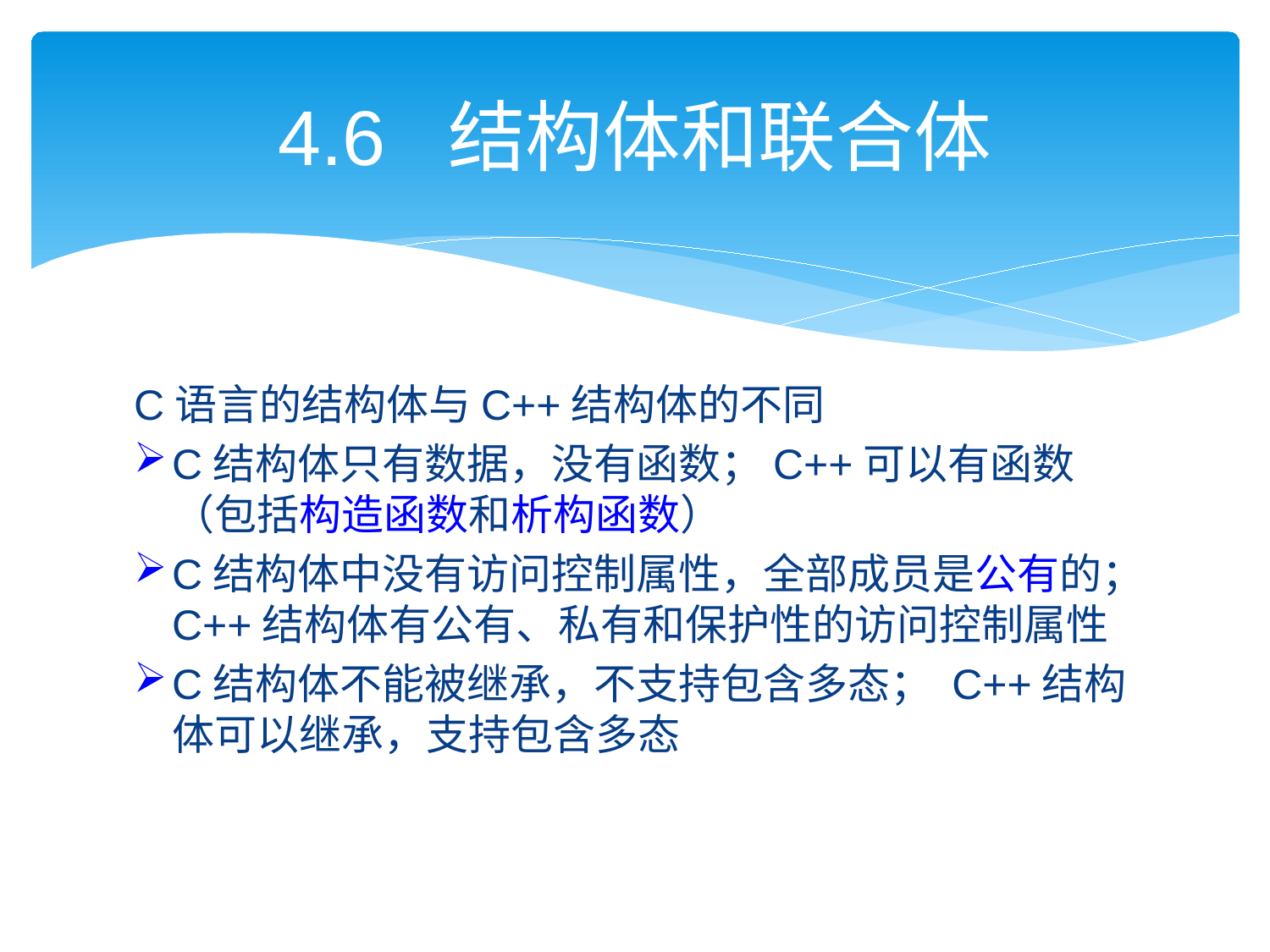

# 4.6  结构体和联合体
C语言的结构体与C++结构体的不同
C结构体只有数据，没有函数；C++可以有函数（包括构造函数和析构函数）
C结构体中没有访问控制属性，全部成员是公有的；C++结构体有公有、私有和保护性的访问控制属性
C结构体不能被继承，不支持包含多态； C++结构体可以继承，支持包含多态